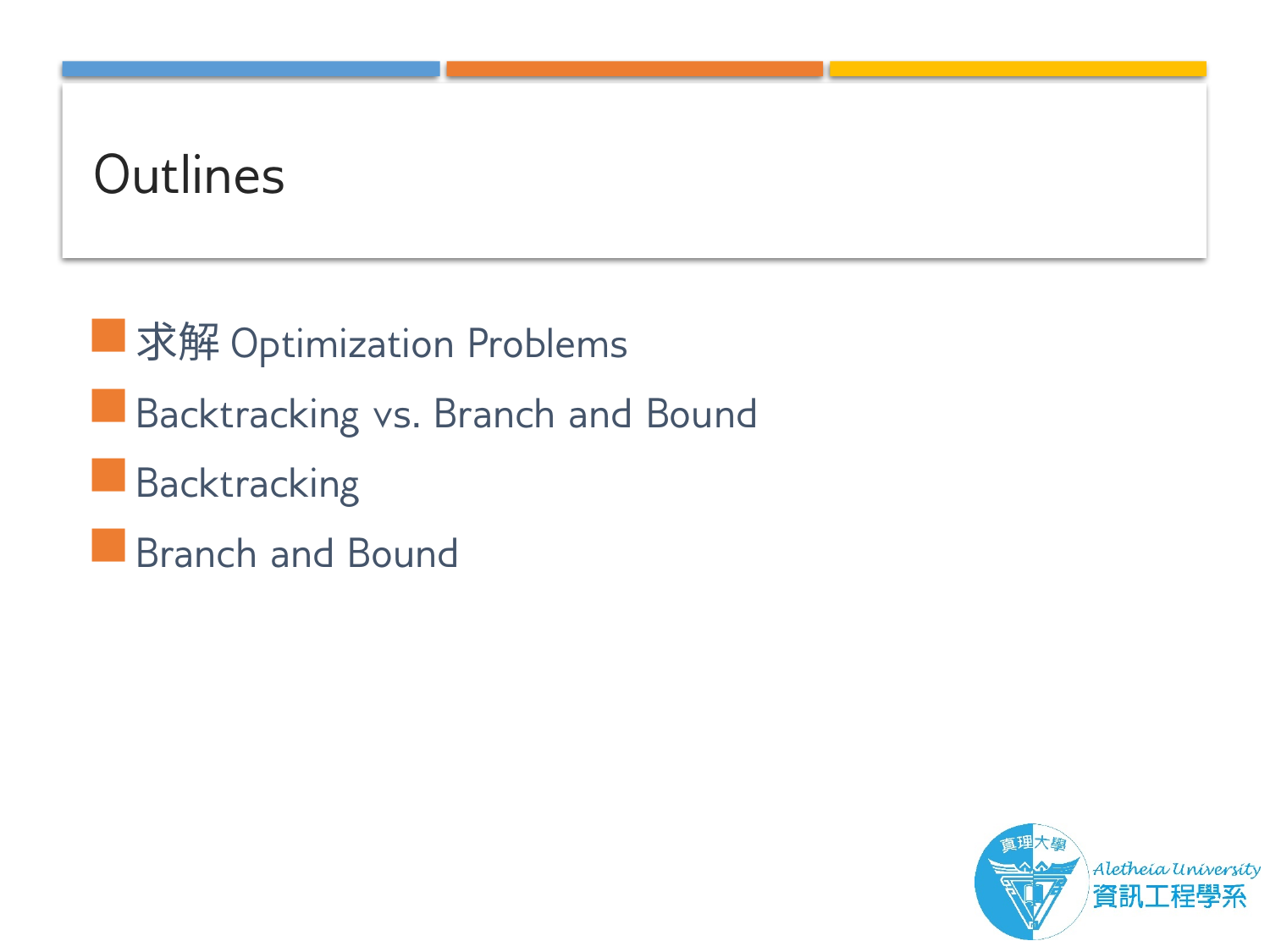

# Outlines
求解Optimization Problems
Backtracking vs. Branch and Bound
Backtracking
Branch and Bound